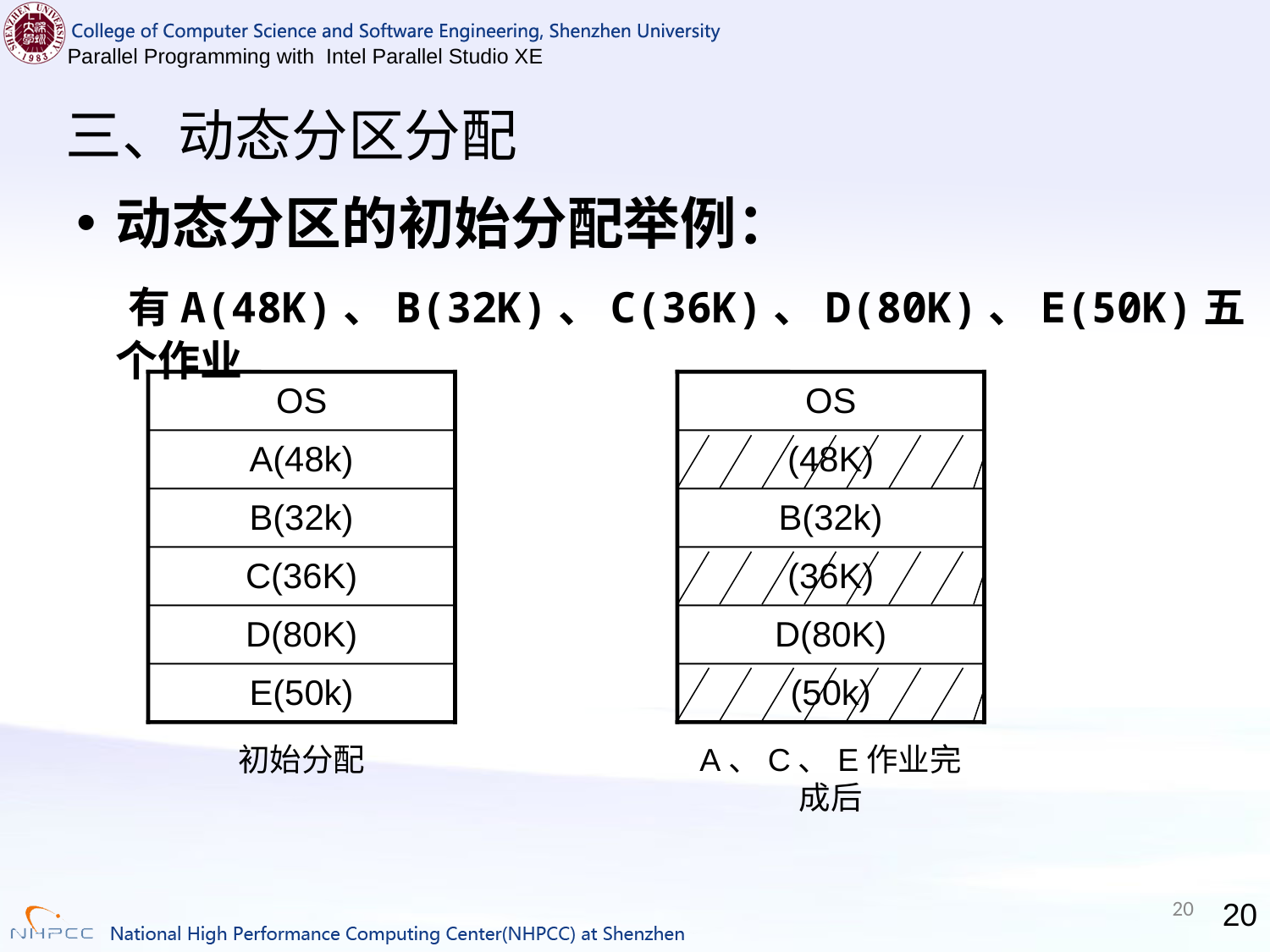

# 三、动态分区分配
动态分区的初始分配举例：
   有A(48K)、B(32K)、C(36K)、D(80K)、E(50K)五个作业
OS

A(48k)

B(32k)

C(36K)

D(80K)

E(50k)

初始分配
OS

(48K)

B(32k)

(36K)

D(80K)

(50k)

A、C、E作业完成后
20
20